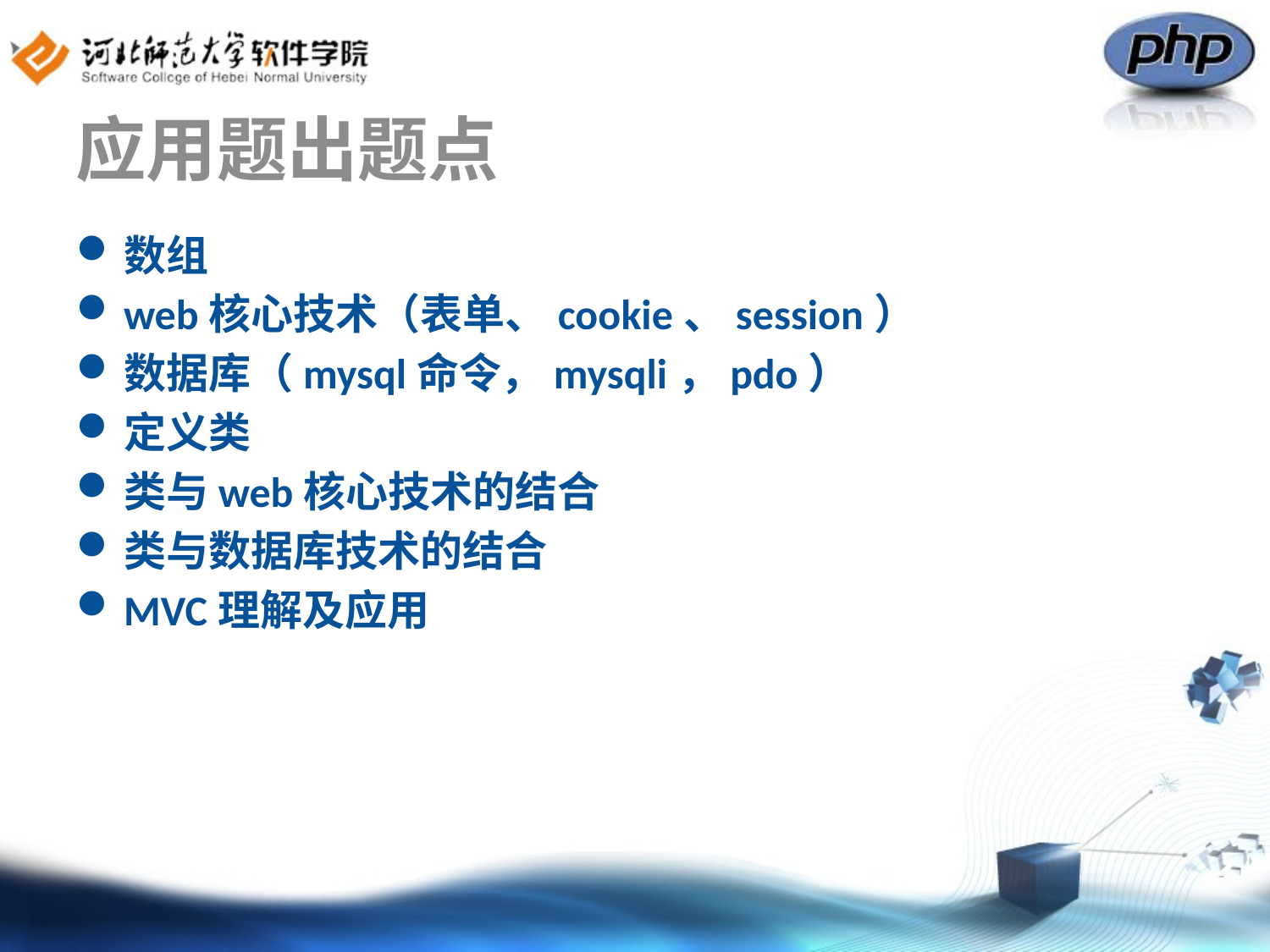

# 应用题出题点
数组
web核心技术（表单、cookie、session）
数据库（mysql命令，mysqli，pdo）
定义类
类与web核心技术的结合
类与数据库技术的结合
MVC理解及应用